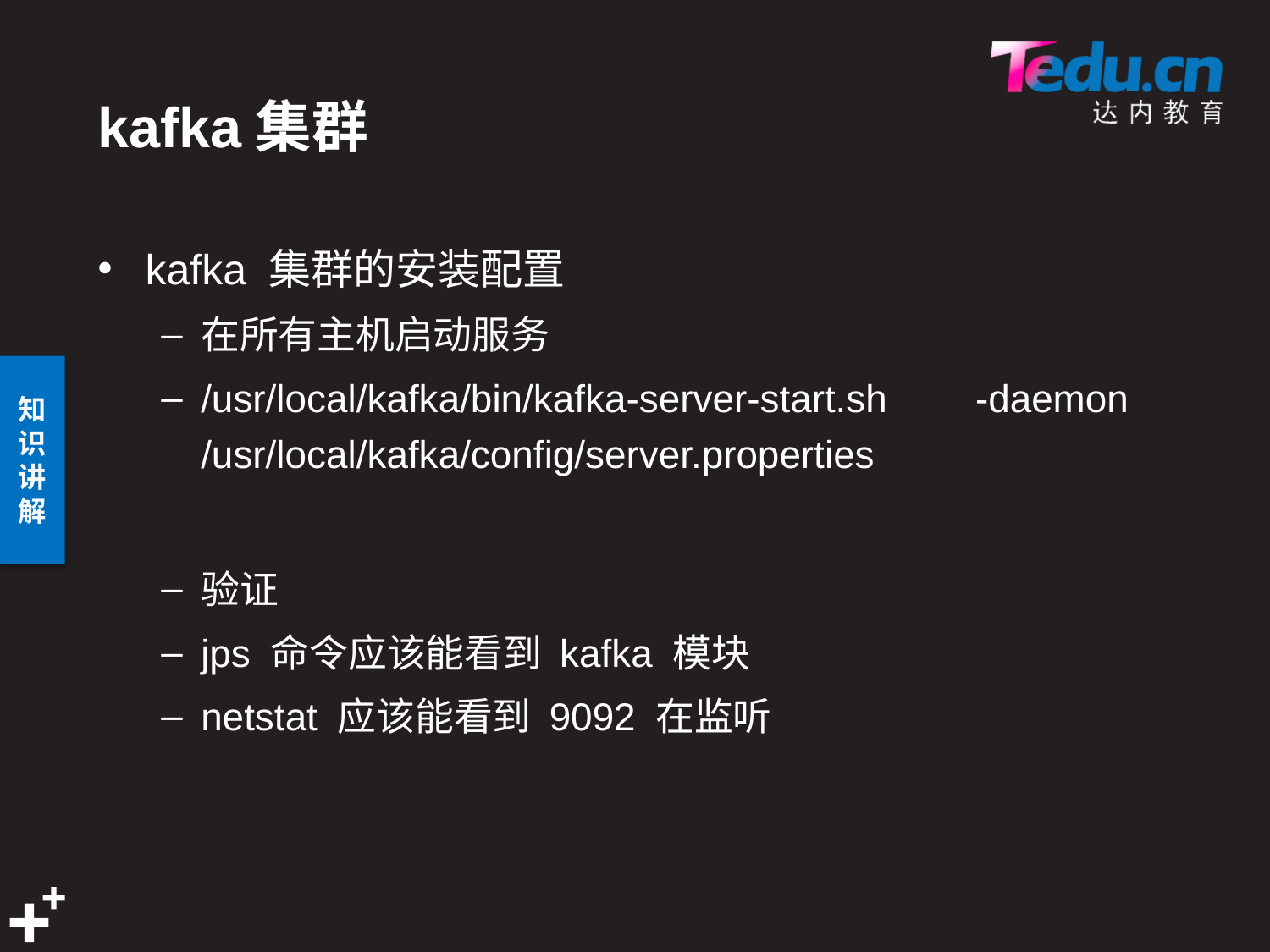

# kafka集群
kafka 集群的安装配置
在所有主机启动服务
/usr/local/kafka/bin/kafka-server-start.sh -daemon /usr/local/kafka/config/server.properties

验证
jps 命令应该能看到 kafka 模块
netstat 应该能看到 9092 在监听